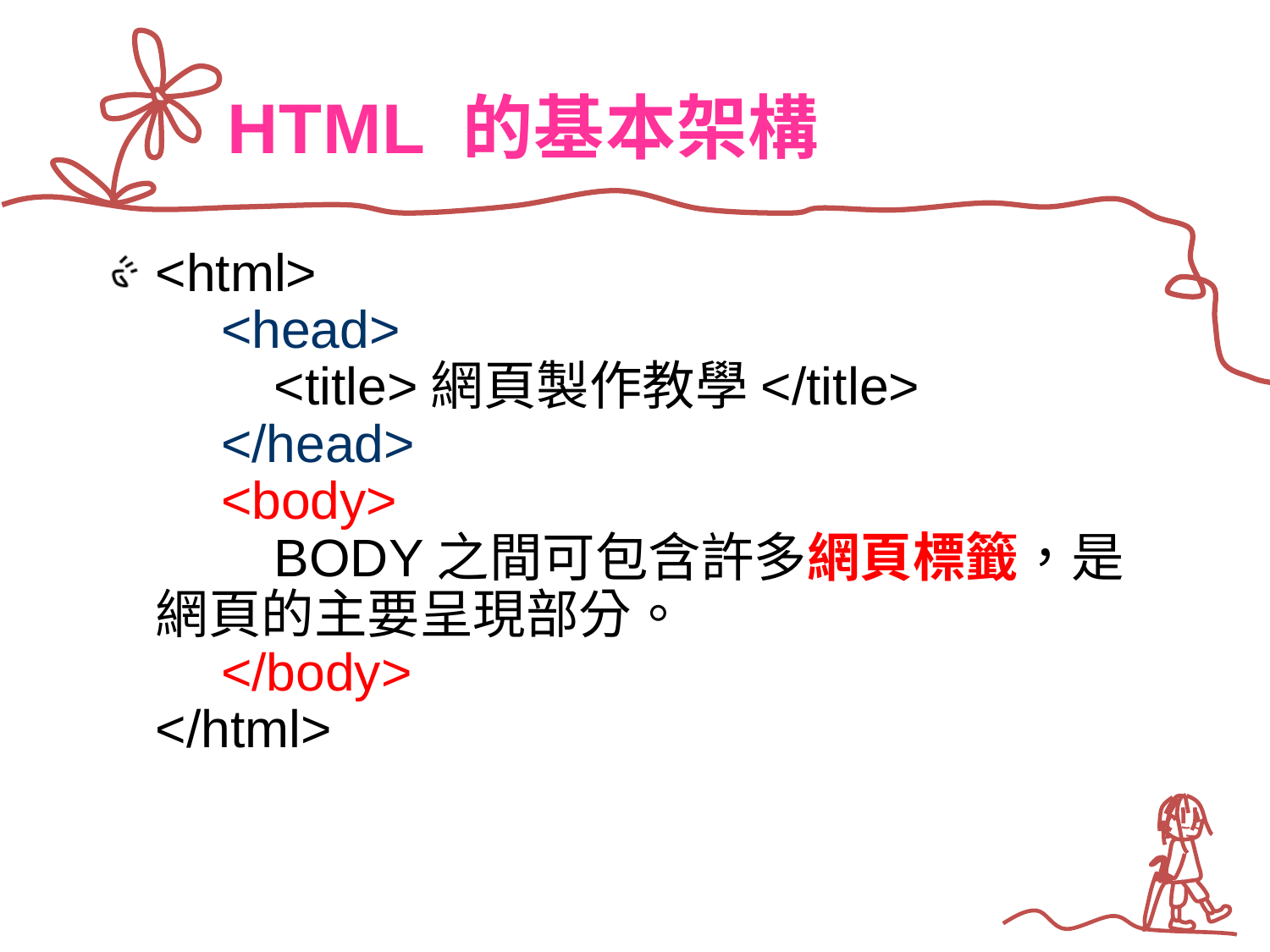

# HTML 的基本架構
<html>
　<head>
　　<title>網頁製作教學</title>
　</head>
　<body>
　　BODY之間可包含許多網頁標籤，是網頁的主要呈現部分。
　</body>
</html>